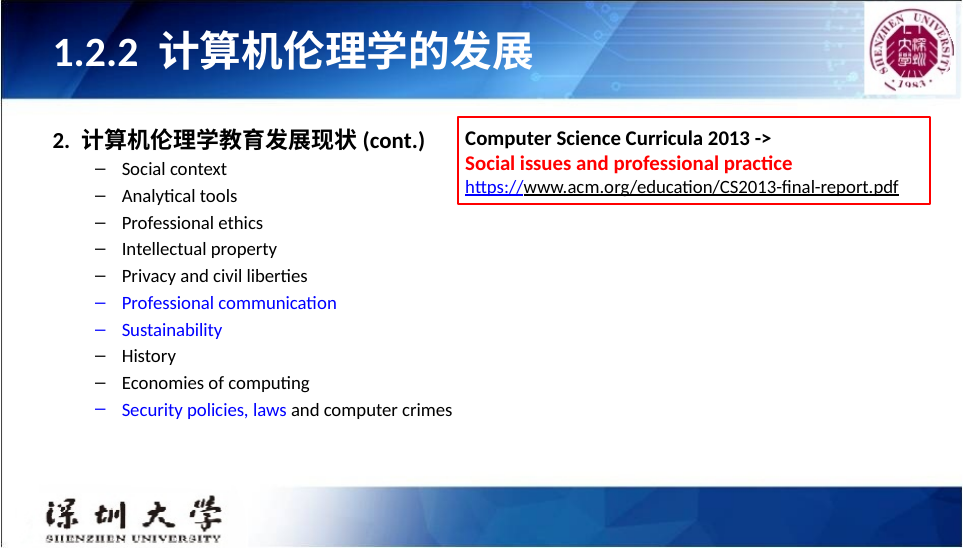

# 1.2.2 计算机伦理学的发展
Computer Science Curricula 2013 ->
Social issues and professional practice
https://www.acm.org/education/CS2013-final-report.pdf
2. 计算机伦理学教育发展现状(cont.)
Social context
Analytical tools
Professional ethics
Intellectual property
Privacy and civil liberties
Professional communication
Sustainability
History
Economies of computing
Security policies, laws and computer crimes
25